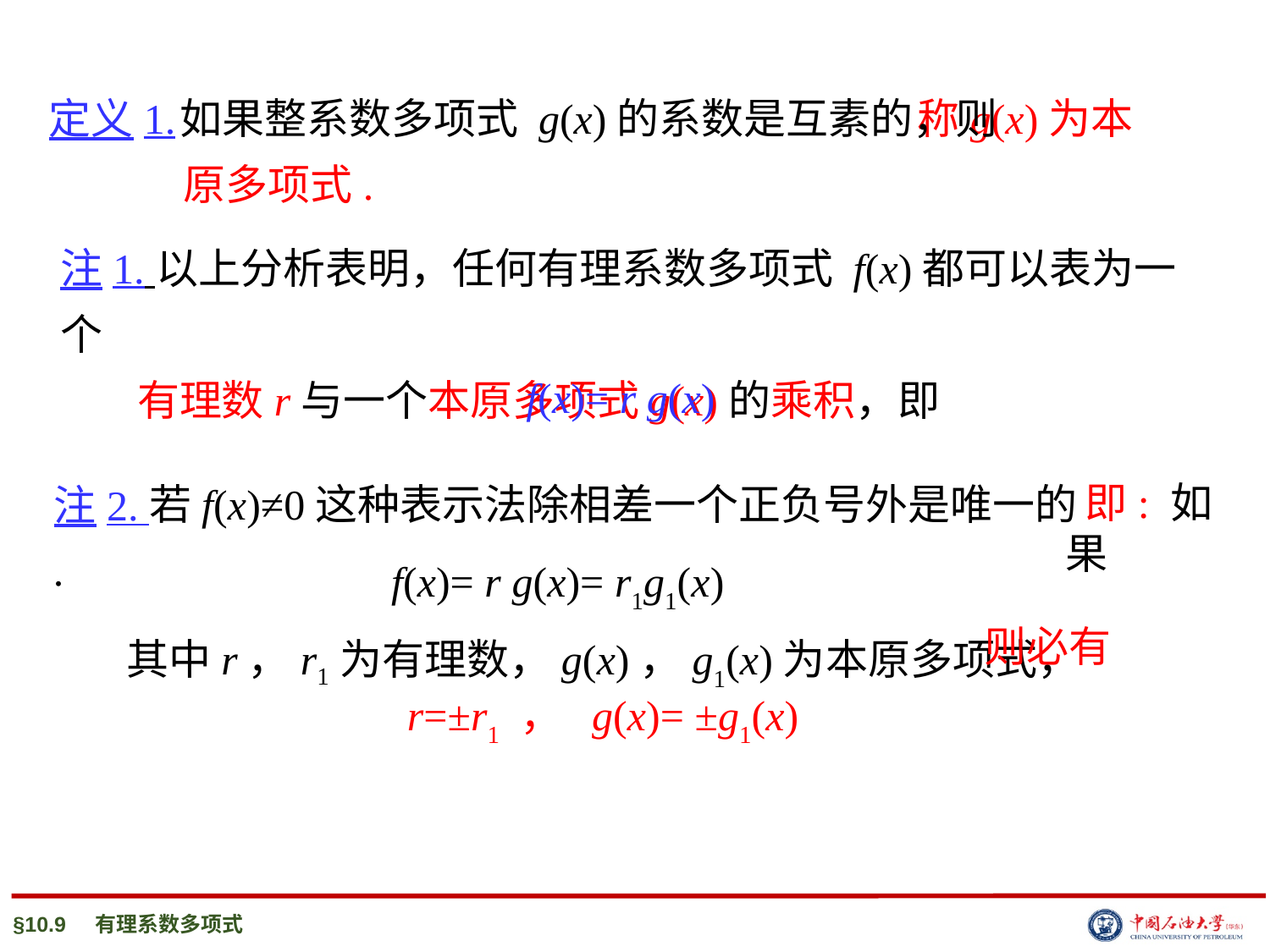

定义1.
             如果整系数多项式 g(x)的系数是互素的，则
                                                                            称g(x)为本
原多项式.
注1.
         以上分析表明，任何有理系数多项式 f(x)都可以表为一个
       有理数r与一个本原多项式g(x)的乘积，即
                                            f(x)= r g(x)
         若f(x)≠0这种表示法除相差一个正负号外是唯一的 .
注2.
 即: 如果
                         f(x)= r g(x)= r1g1(x)
其中r，r1为有理数，g(x)，g1(x)为本原多项式，
                                                                                    则必有
                      r=±r1 ，  g(x)= ±g1(x)